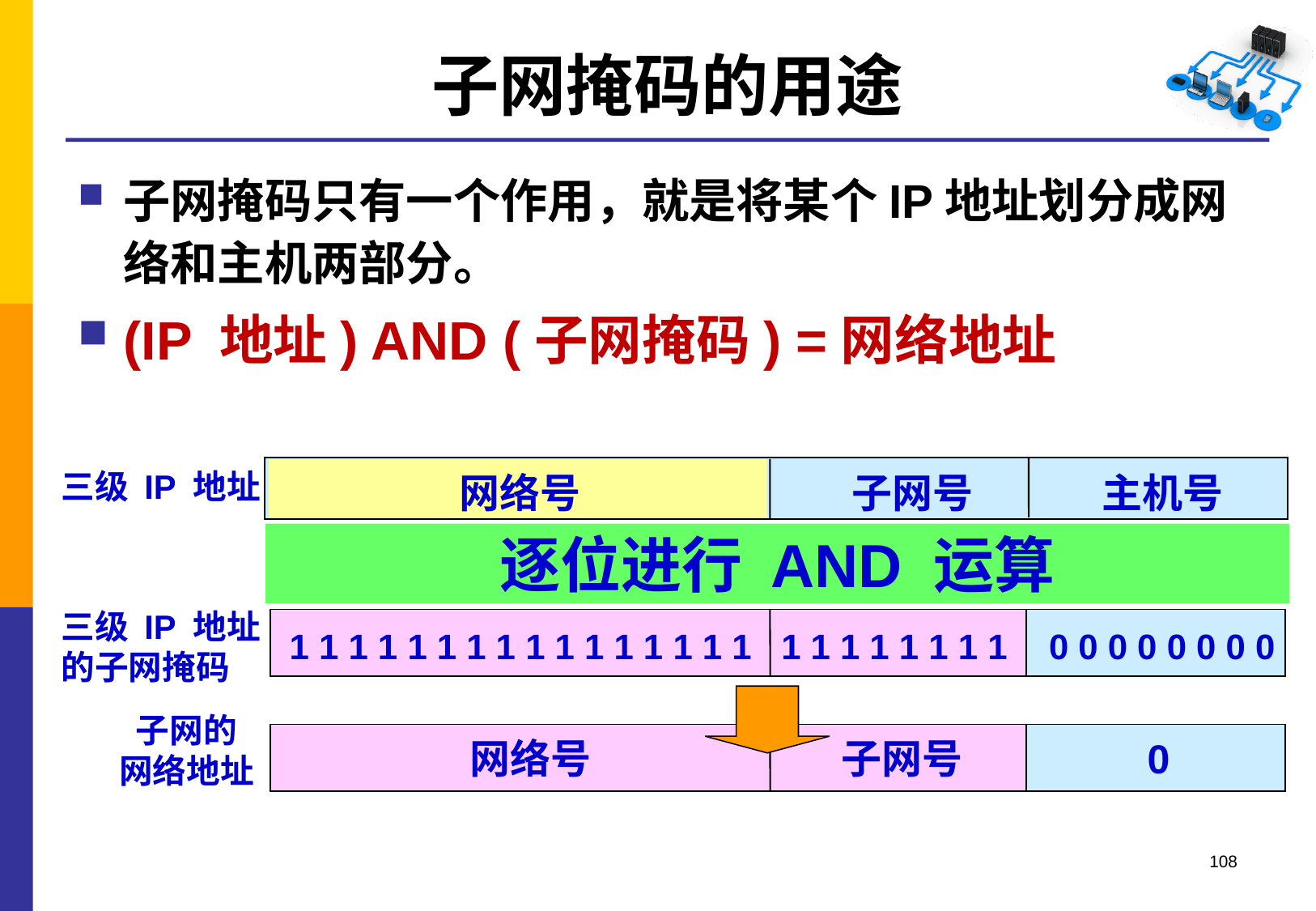

# 子网掩码的用途
子网掩码只有一个作用，就是将某个IP地址划分成网络和主机两部分。
(IP 地址) AND (子网掩码) =网络地址

三级 IP 地址
网络号
子网号
主机号
逐位进行 AND 运算

主机号
网络号
子网号

三级 IP 地址
的子网掩码

1 1 1 1 1 1 1 1 1 1 1 1 1 1 1 1   1 1 1 1 1 1 1 1
0 0 0 0 0 0 0 0

子网的
网络地址

网络号
子网号
0
108